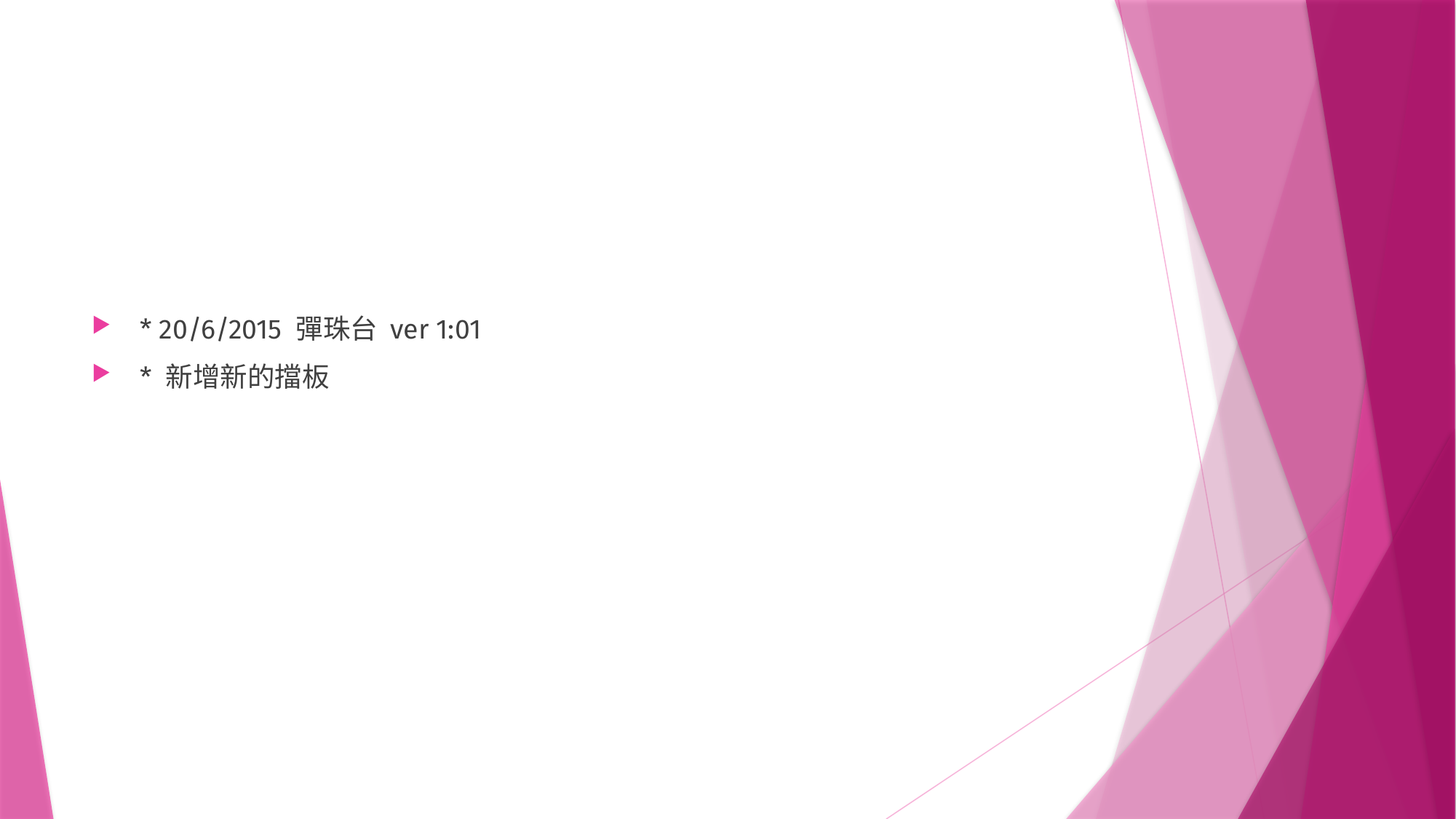

#

 * 20/6/2015 彈珠台 ver 1:01
 * 新增新的擋板